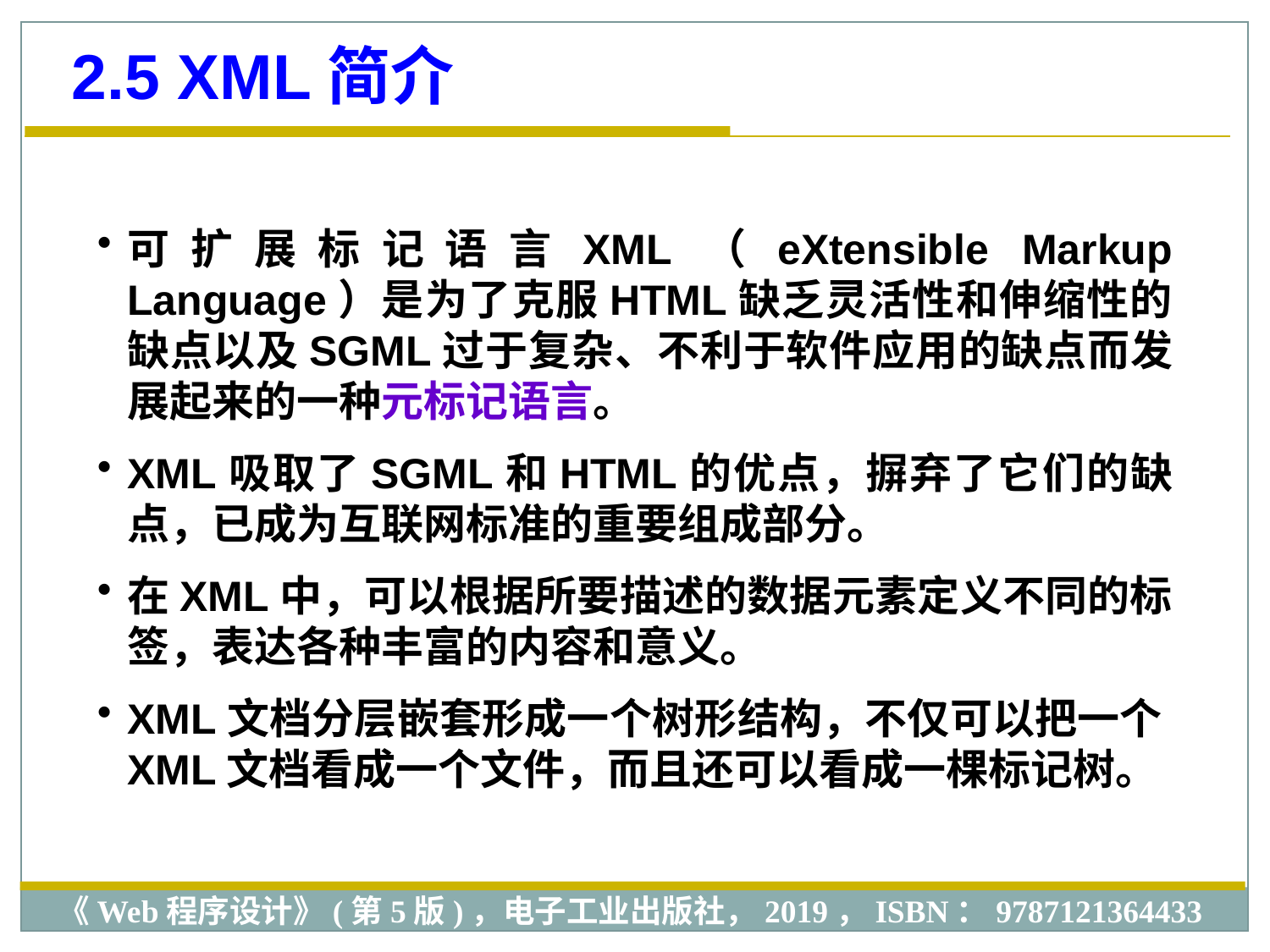

2.5 XML简介
可扩展标记语言XML（eXtensible Markup Language）是为了克服HTML缺乏灵活性和伸缩性的缺点以及SGML过于复杂、不利于软件应用的缺点而发展起来的一种元标记语言。
XML吸取了SGML和HTML的优点，摒弃了它们的缺点，已成为互联网标准的重要组成部分。
在XML中，可以根据所要描述的数据元素定义不同的标签，表达各种丰富的内容和意义。
XML文档分层嵌套形成一个树形结构，不仅可以把一个XML文档看成一个文件，而且还可以看成一棵标记树。